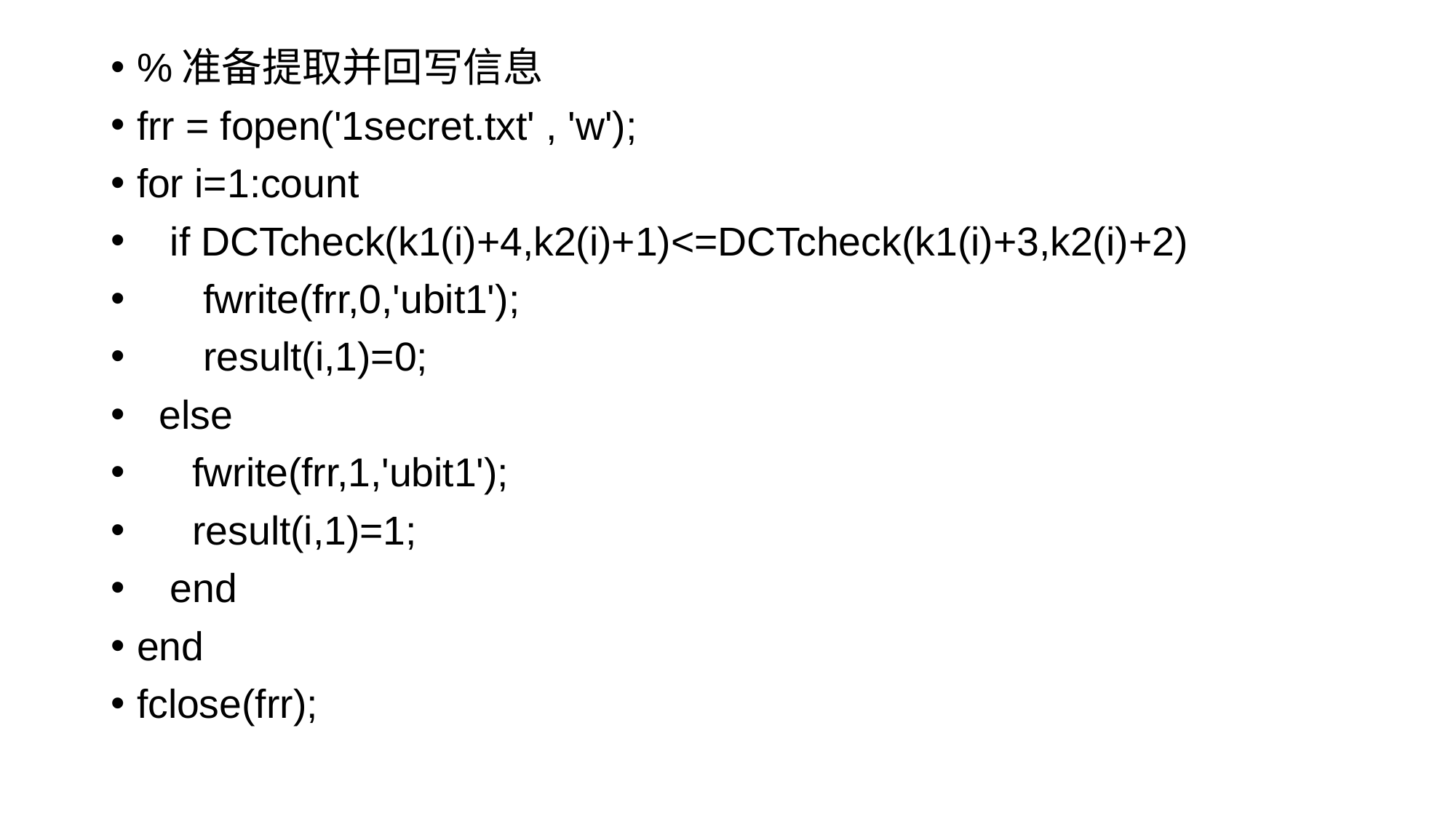

%准备提取并回写信息
frr = fopen('1secret.txt' , 'w');
for i=1:count
   if DCTcheck(k1(i)+4,k2(i)+1)<=DCTcheck(k1(i)+3,k2(i)+2)
      fwrite(frr,0,'ubit1');
      result(i,1)=0;
  else
     fwrite(frr,1,'ubit1');
     result(i,1)=1;
   end
end
fclose(frr);